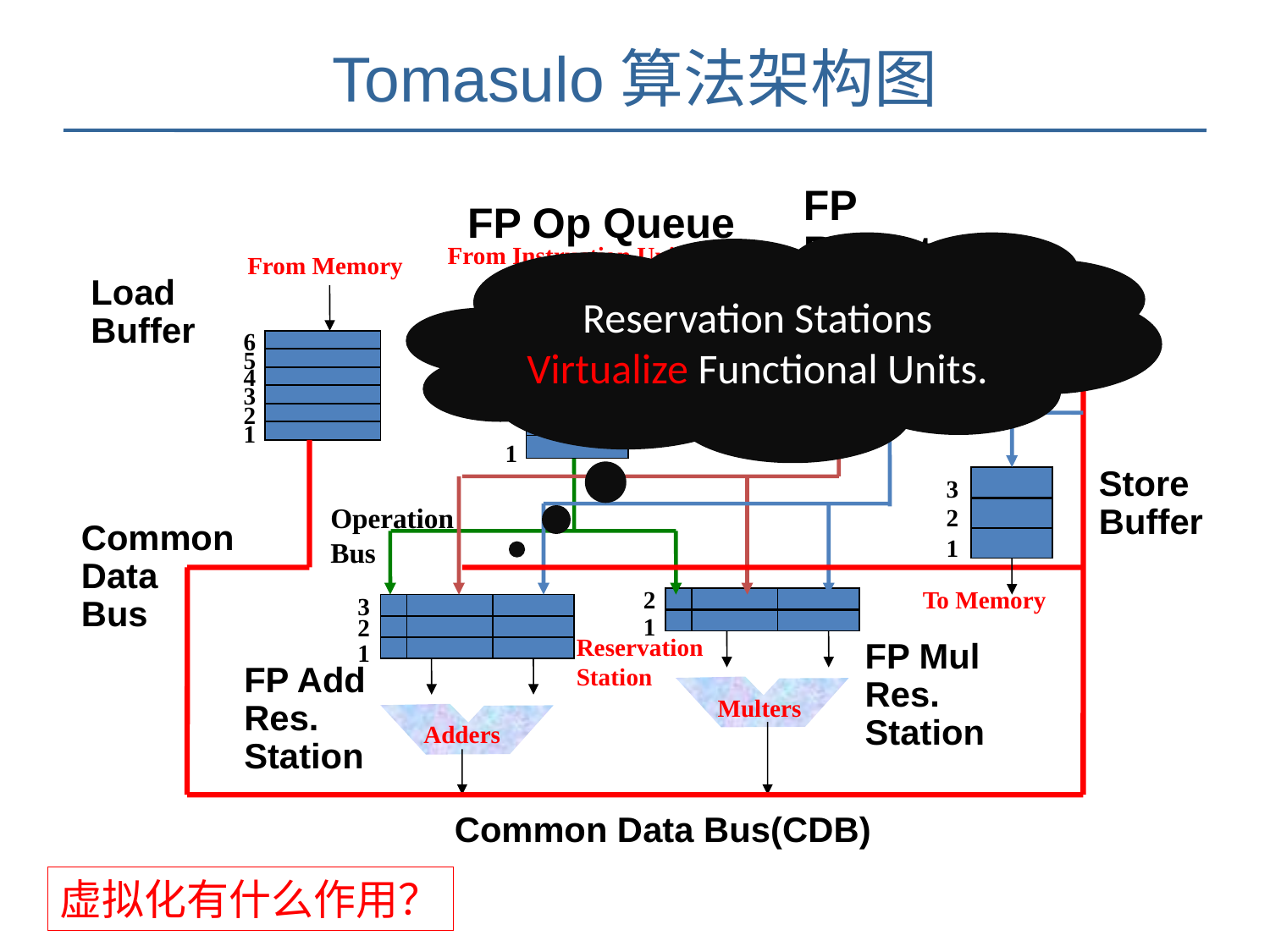

# Tomasulo算法架构图
FP
Registers
FP Op Queue
From Instruction Unit
From Memory
Load
Buffer

6

5
4
3
2

1

1

Store
Buffer
3

Operation Bus
2

Common
Data
Bus
1

2
To Memory
3

1
2
Reservation  Station

FP Mul
Res.
Station
1
FP Add
Res.
Station

Multers

Adders

Common Data Bus(CDB)
Reservation Stations Virtualize Functional Units.
虚拟化有什么作用？